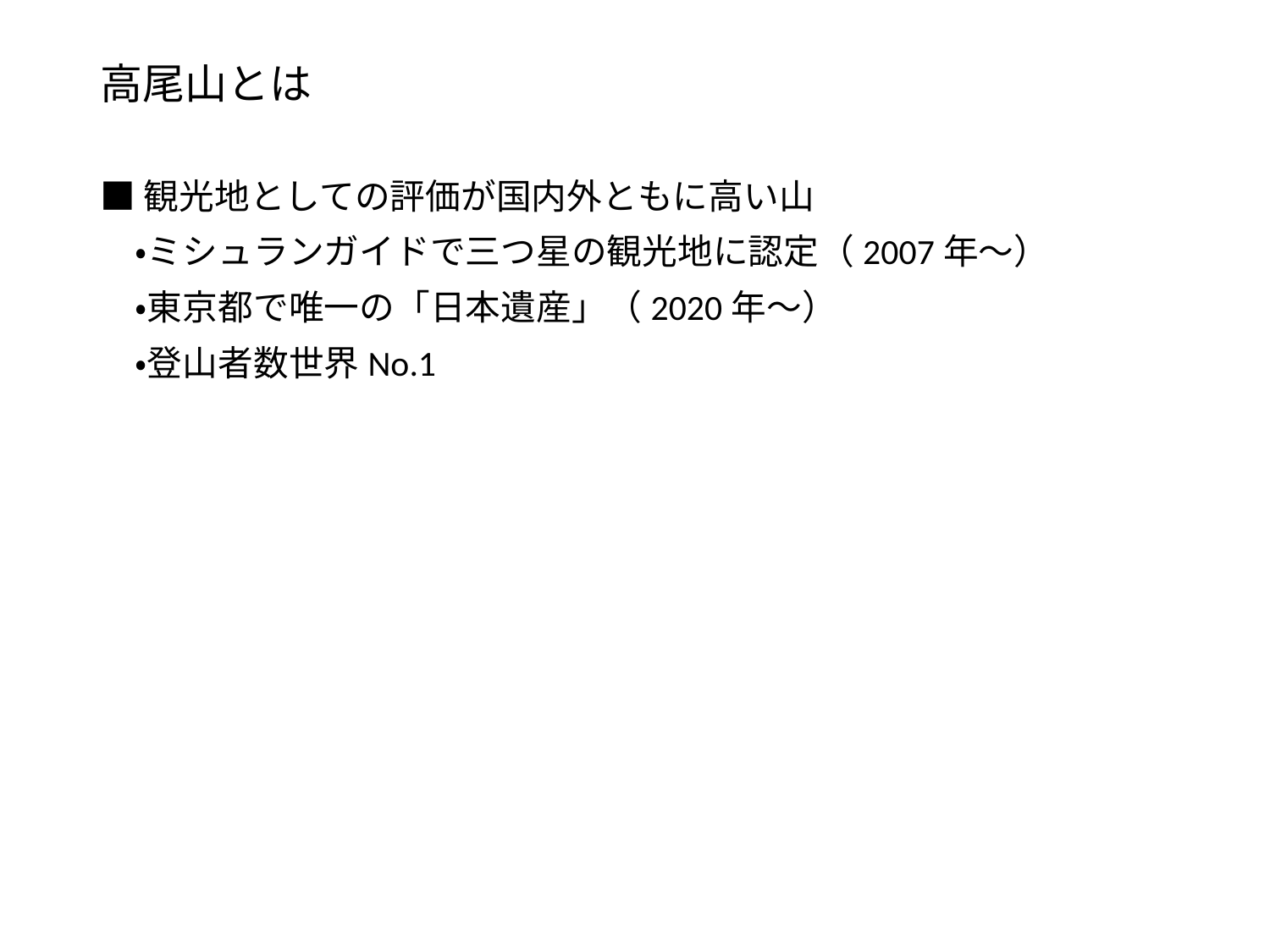

# 高尾山とは
■観光地としての評価が国内外ともに高い山
　・ミシュランガイドで三つ星の観光地に認定（2007年～）
　・東京都で唯一の「日本遺産」（2020年～）
　・登山者数世界No.1